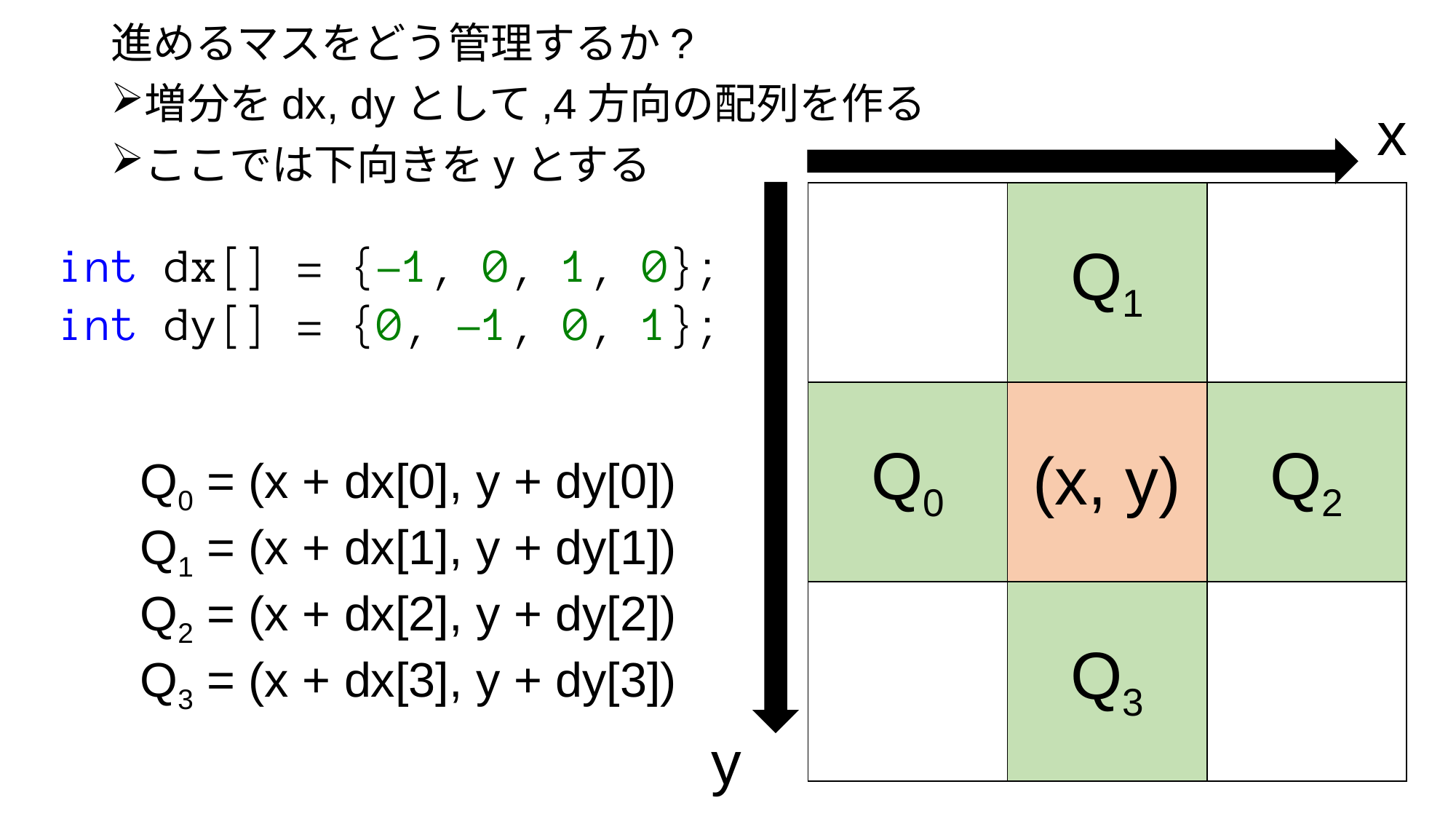

進めるマスをどう管理するか?
増分をdx, dyとして,4方向の配列を作る
ここでは下向きをyとする
x
|  | Q1 |  |
| --- | --- | --- |
| Q0 | (x, y) | Q2 |
|  | Q3 |  |

int dx[] = {-1, 0, 1, 0};
int dy[] = {0, -1, 0, 1};
Q0 = (x + dx[0], y + dy[0])
Q1 = (x + dx[1], y + dy[1])
Q2 = (x + dx[2], y + dy[2])
Q3 = (x + dx[3], y + dy[3])
y